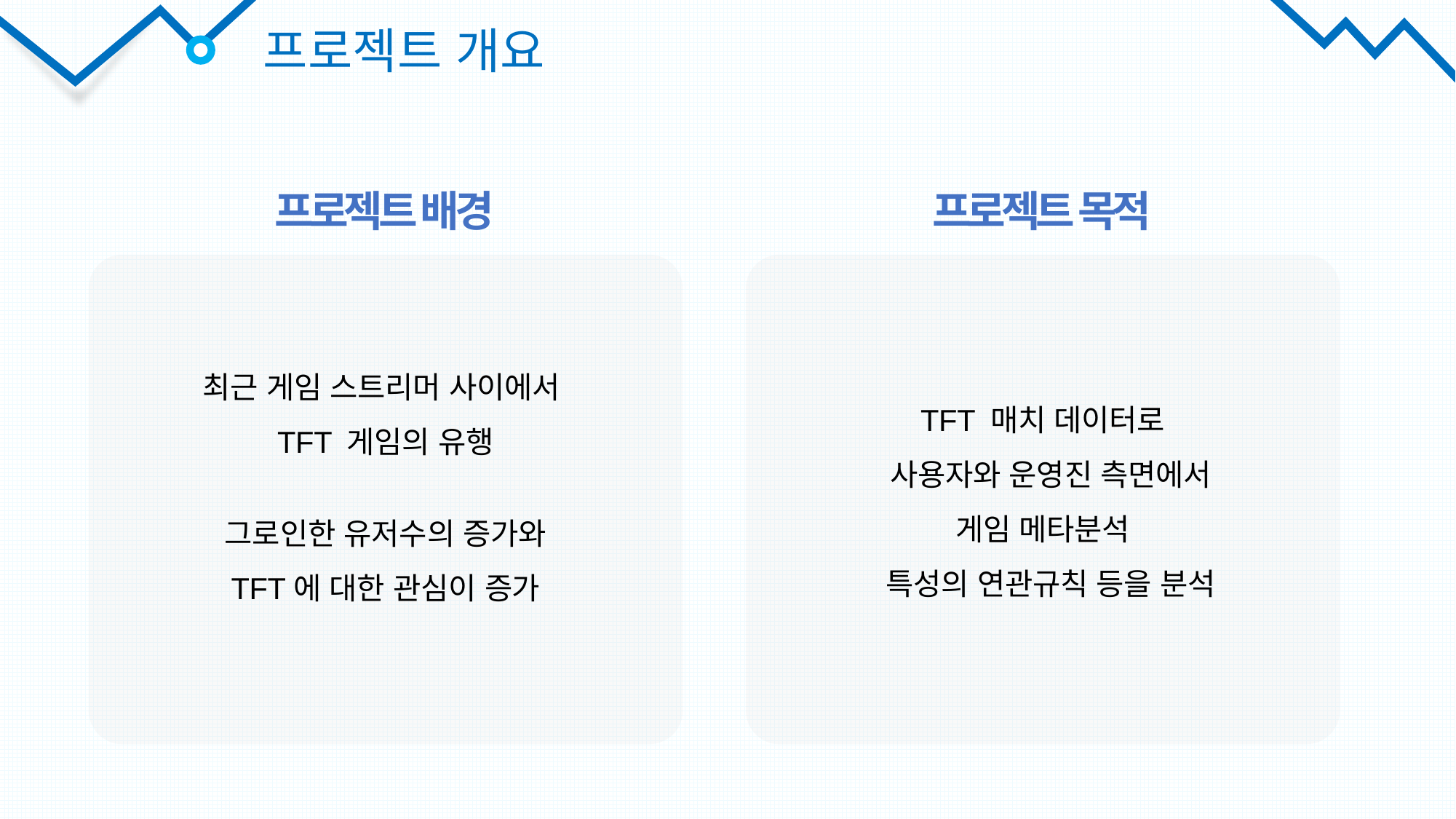

프로젝트 개요
프로젝트 배경
프로젝트 목적

최근 게임 스트리머 사이에서
TFT 게임의 유행
TFT 매치 데이터로
 사용자와 운영진 측면에서
게임 메타분석
 특성의 연관규칙 등을 분석
그로인한 유저수의 증가와
TFT에 대한 관심이 증가